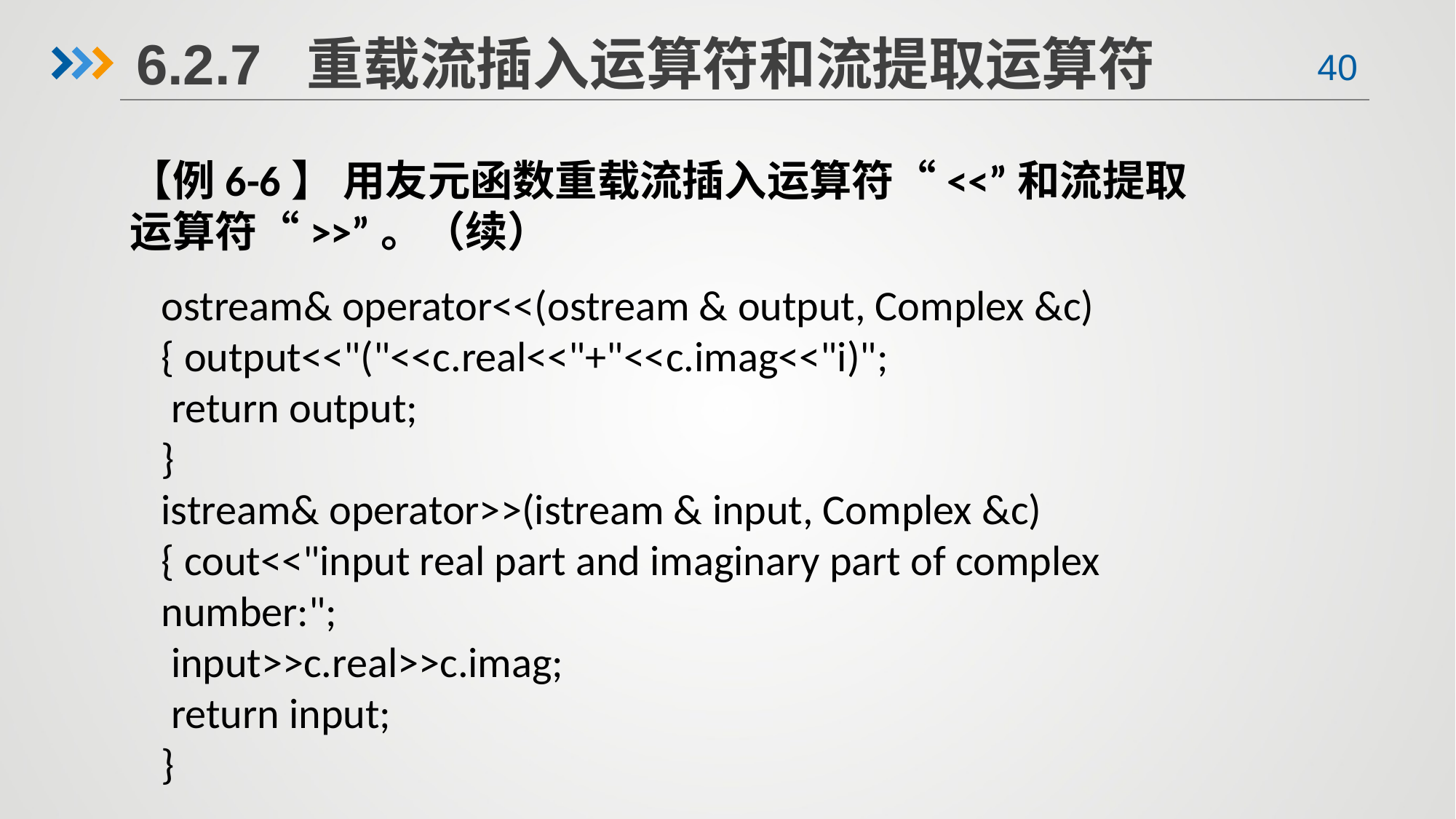

6.2.7  重载流插入运算符和流提取运算符
【例6-6】 用友元函数重载流插入运算符“<<”和流提取运算符“>>”。（续）
ostream& operator<<(ostream & output, Complex &c)
{ output<<"("<<c.real<<"+"<<c.imag<<"i)";
 return output;
}
istream& operator>>(istream & input, Complex &c)
{ cout<<"input real part and imaginary part of complex number:";
 input>>c.real>>c.imag;
 return input;
}